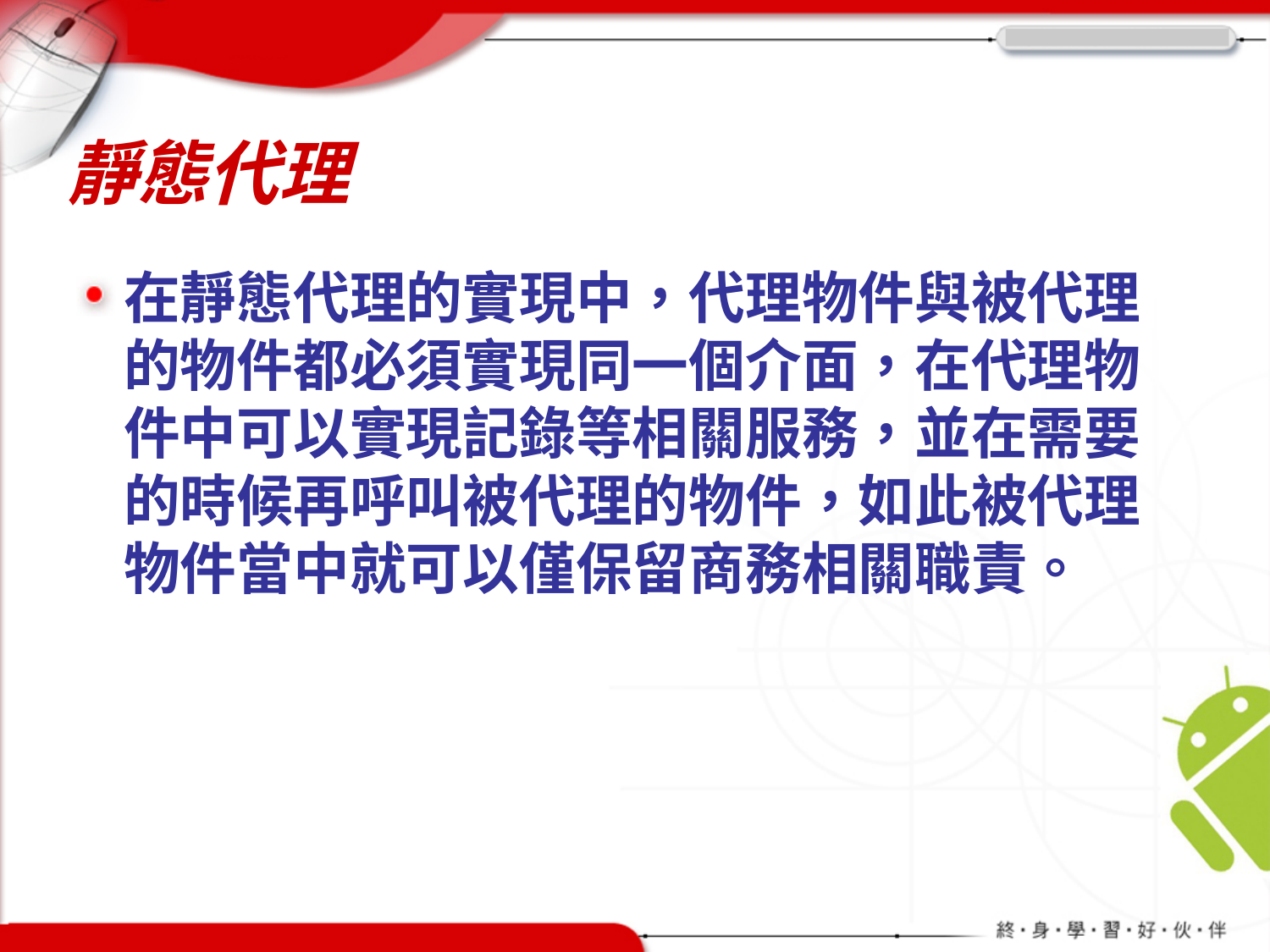

# 靜態代理
在靜態代理的實現中，代理物件與被代理的物件都必須實現同一個介面，在代理物件中可以實現記錄等相關服務，並在需要的時候再呼叫被代理的物件，如此被代理物件當中就可以僅保留商務相關職責。